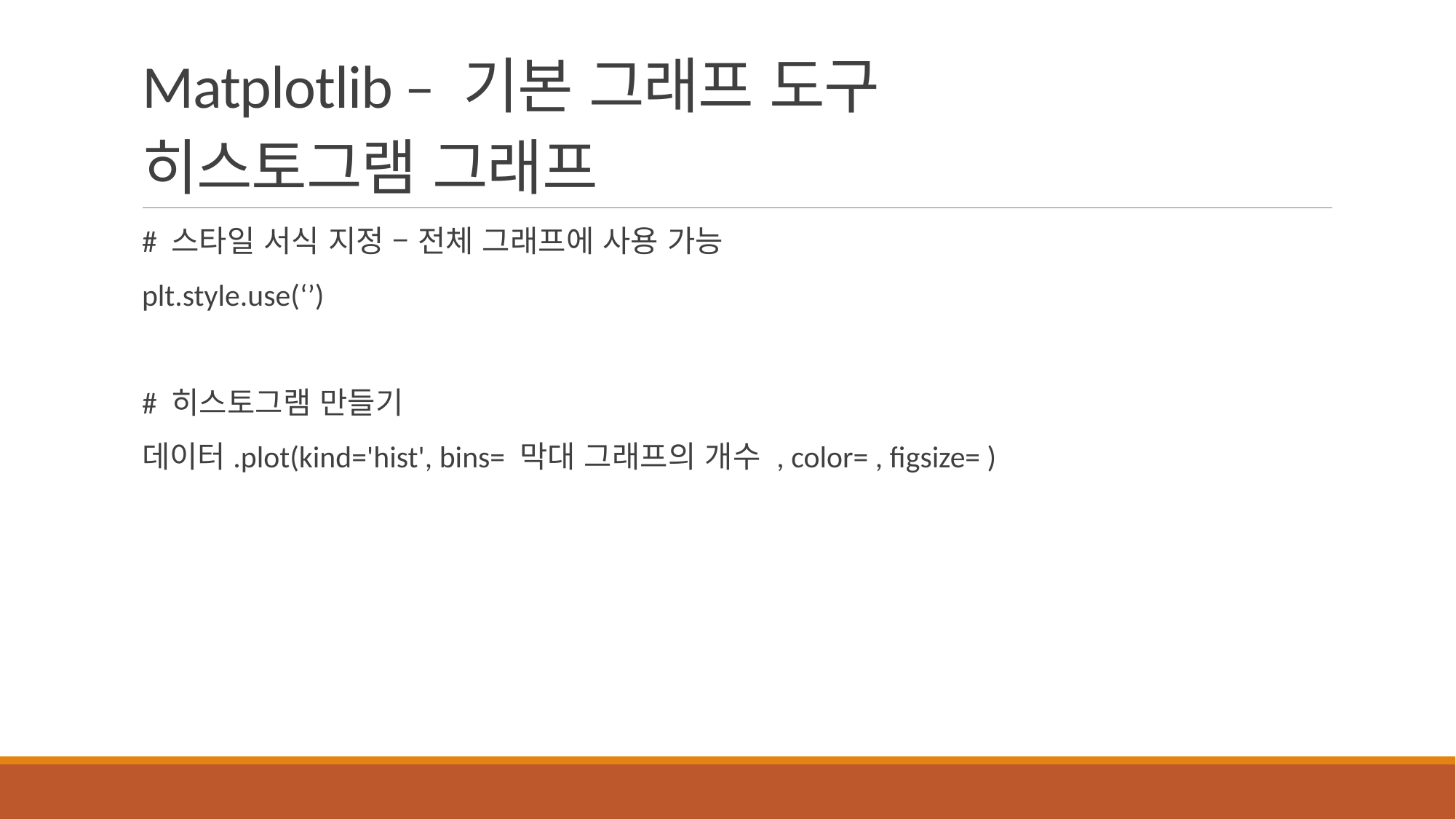

# Matplotlib – 기본 그래프 도구 히스토그램 그래프
# 스타일 서식 지정 – 전체 그래프에 사용 가능
plt.style.use(‘’)

# 히스토그램 만들기
데이터.plot(kind='hist', bins= 막대 그래프의 개수 , color= , figsize= )